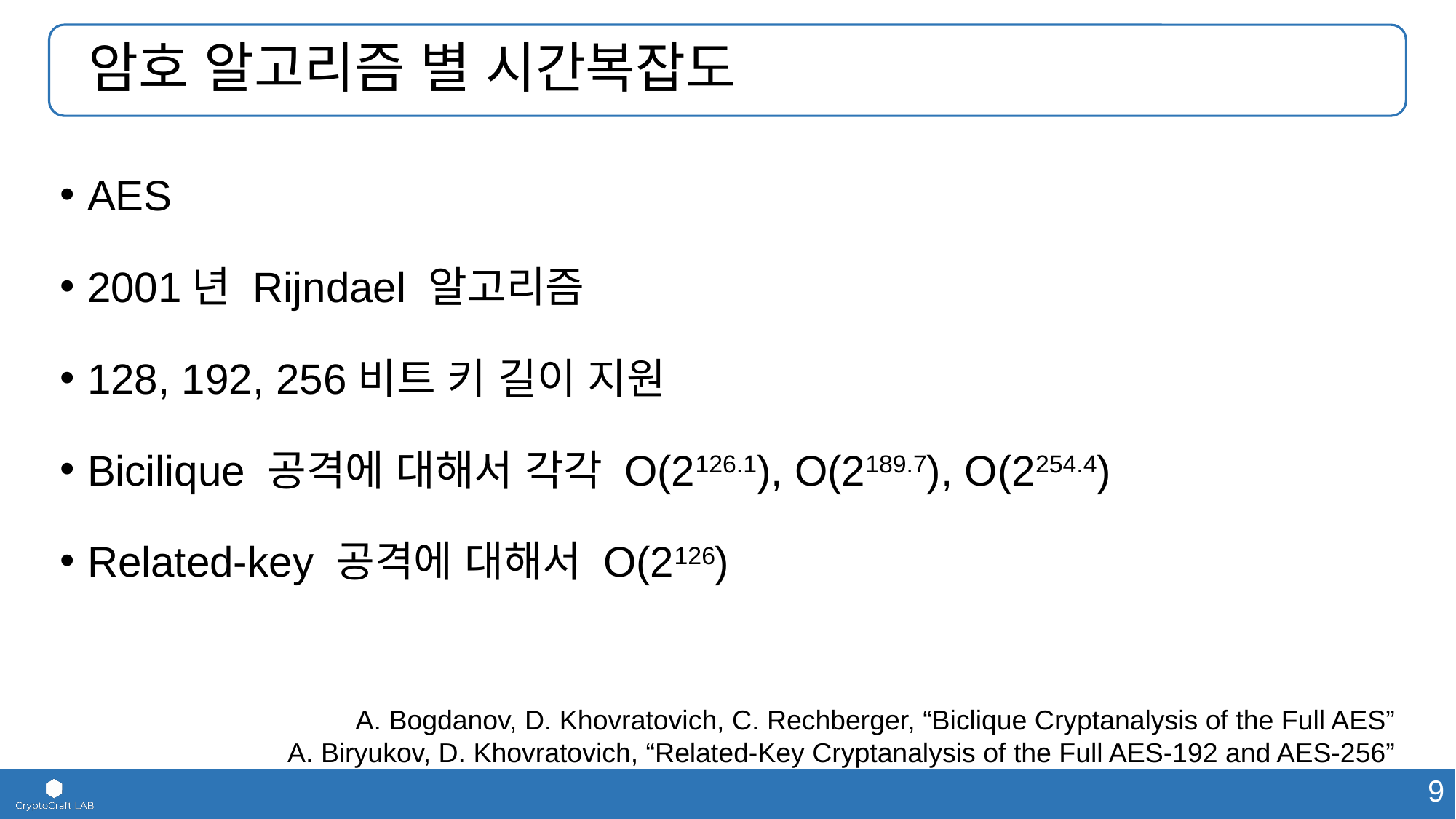

# 암호 알고리즘 별 시간복잡도
AES
2001년 Rijndael 알고리즘
128, 192, 256비트 키 길이 지원
Bicilique 공격에 대해서 각각 O(2126.1), O(2189.7), O(2254.4)
Related-key 공격에 대해서 O(2126)
 A. Bogdanov, D. Khovratovich, C. Rechberger, “Biclique Cryptanalysis of the Full AES”
 A. Biryukov, D. Khovratovich, “Related-Key Cryptanalysis of the Full AES-192 and AES-256”